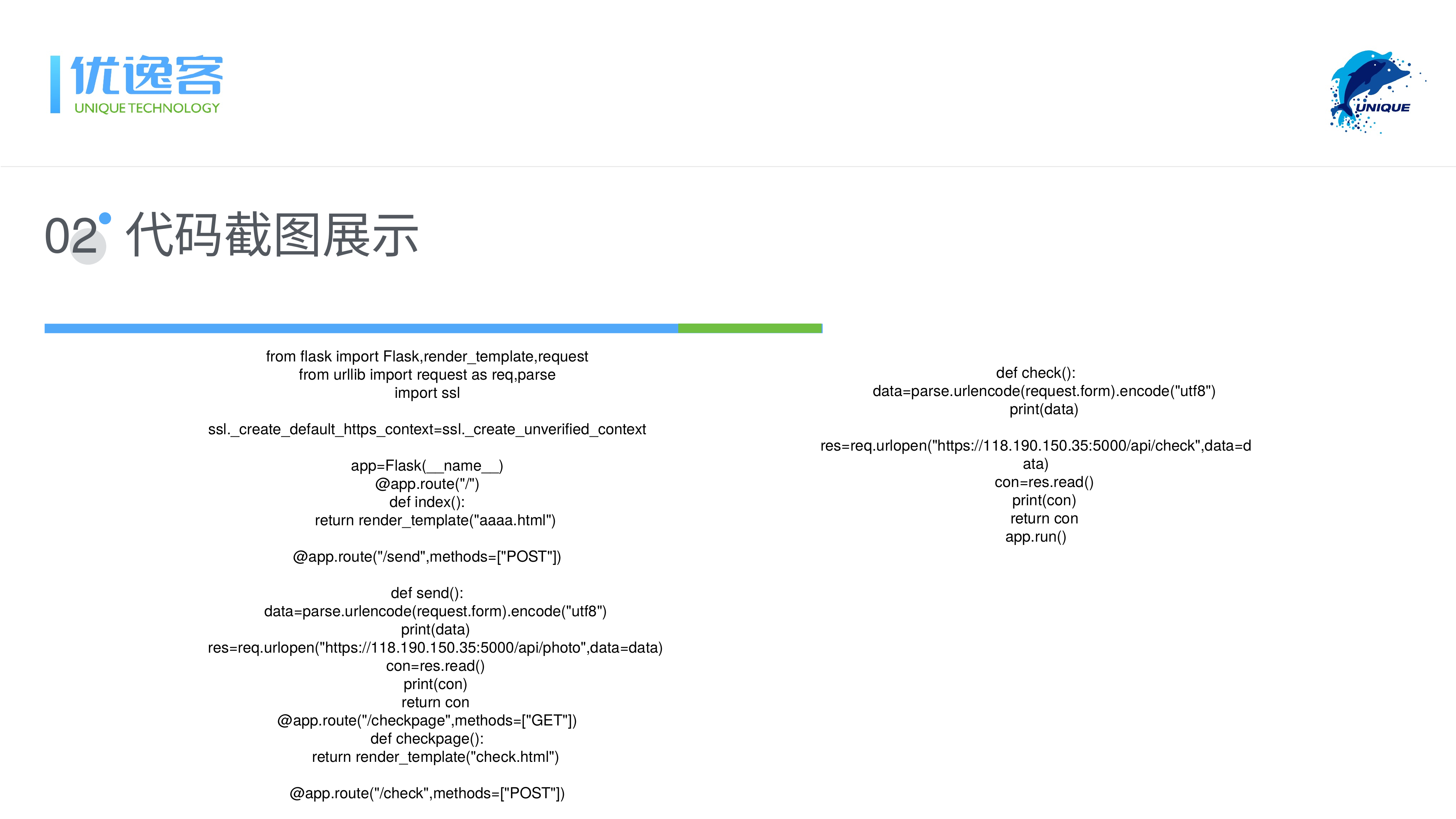

代码截图展示
02

from flask import Flask,render_template,request
from urllib import request as req,parse
import ssl

ssl._create_default_https_context=ssl._create_unverified_context

app=Flask(__name__)
@app.route("/")
def index():
    return render_template("aaaa.html")

@app.route("/send",methods=["POST"])

def send():
    data=parse.urlencode(request.form).encode("utf8")
    print(data)
    res=req.urlopen("https://118.190.150.35:5000/api/photo",data=data)
    con=res.read()
    print(con)
    return con
@app.route("/checkpage",methods=["GET"])
def checkpage():
    return render_template("check.html")

@app.route("/check",methods=["POST"])

def check():
    data=parse.urlencode(request.form).encode("utf8")
    print(data)
    res=req.urlopen("https://118.190.150.35:5000/api/check",data=data)
    con=res.read()
    print(con)
    return con
app.run()